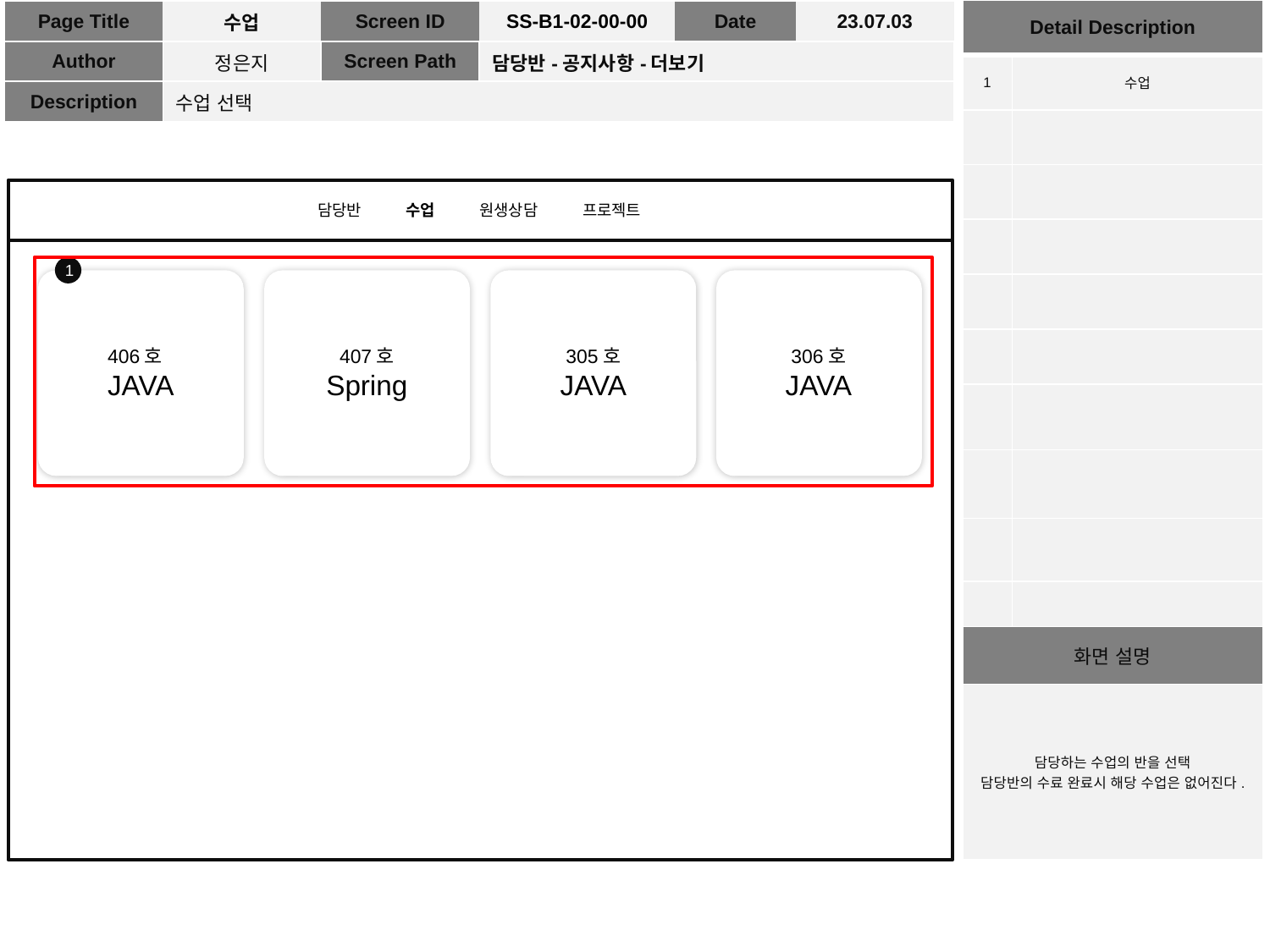

| Detail Description |  |
| --- | --- |
| 1 | 수업 |
|  |  |
|  |  |
|  |  |
|  |  |
|  |  |
|  |  |
|  |  |
|  |  |
|  |  |
| 화면 설명 |  |
| 담당하는 수업의 반을 선택 담당반의 수료 완료시 해당 수업은 없어진다. |  |
| Page Title | 수업 | Screen ID | SS-B1-02-00-00 | Date | 23.07.03 |
| --- | --- | --- | --- | --- | --- |
| Author | 정은지 | Screen Path | 담당반-공지사항-더보기 |  |  |
| Description | 수업 선택 |  |  |  |  |

담당반          수업          원생상담          프로젝트

1

406호
JAVA
407호
Spring
305호
JAVA
306호
JAVA